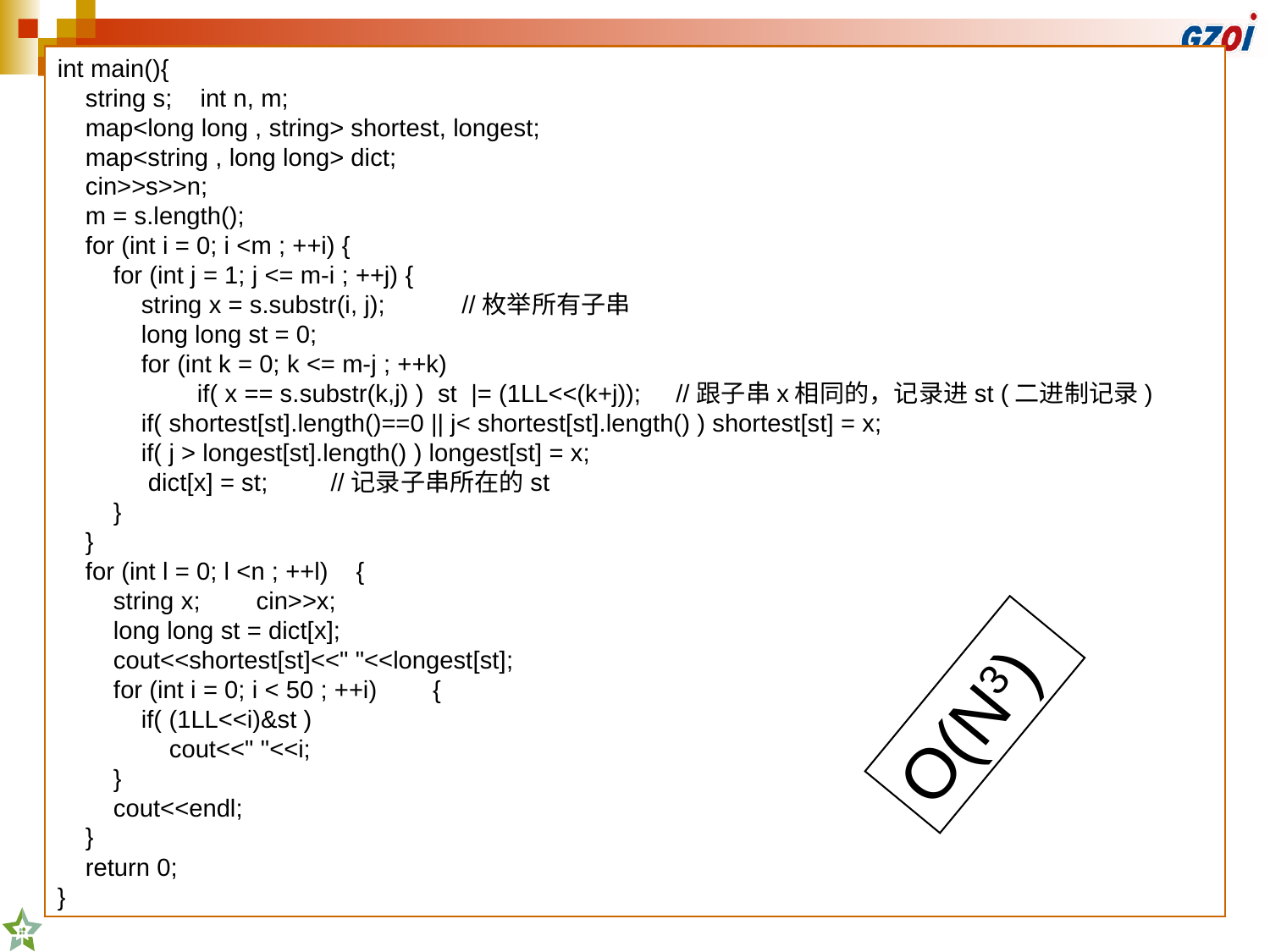

int main(){
    string s;    int n, m;
    map<long long , string> shortest, longest;
    map<string , long long> dict;
    cin>>s>>n;
    m = s.length();
    for (int i = 0; i <m ; ++i) {
        for (int j = 1; j <= m-i ; ++j) {
            string x = s.substr(i, j);           //枚举所有子串
            long long st = 0;
            for (int k = 0; k <= m-j ; ++k)
                    if( x == s.substr(k,j) )  st  |= (1LL<<(k+j));     //跟子串x相同的，记录进st (二进制记录)
            if( shortest[st].length()==0 || j< shortest[st].length() ) shortest[st] = x;
            if( j > longest[st].length() ) longest[st] = x;
             dict[x] = st;         //记录子串所在的st
        }
    }
    for (int l = 0; l <n ; ++l)    {
        string x;        cin>>x;
        long long st = dict[x];
        cout<<shortest[st]<<" "<<longest[st];
        for (int i = 0; i < 50 ; ++i)        {
            if( (1LL<<i)&st )
                cout<<" "<<i;
        }
        cout<<endl;
    }
    return 0;
}
O(N3)